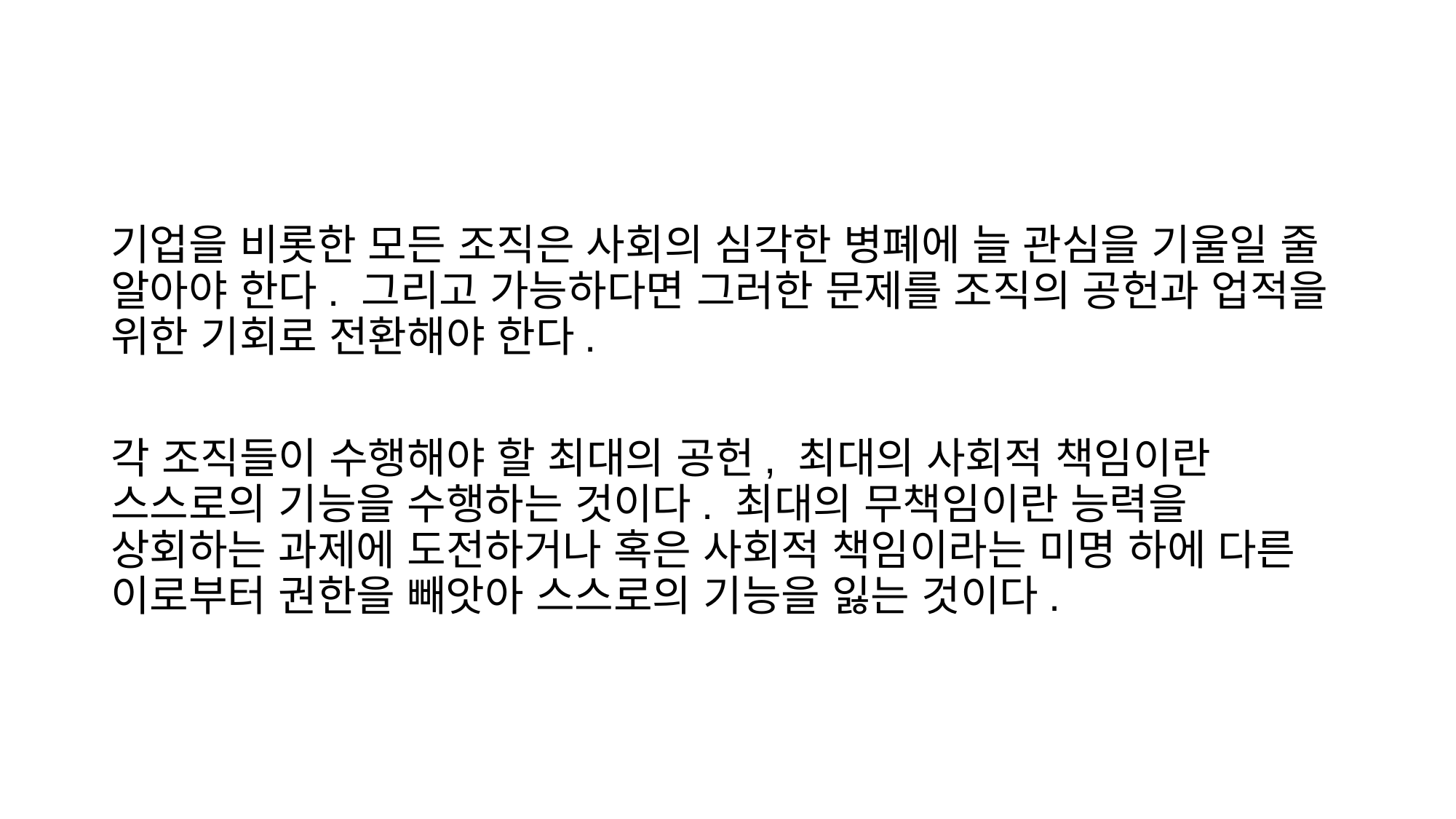

#
기업을 비롯한 모든 조직은 사회의 심각한 병폐에 늘 관심을 기울일 줄 알아야 한다. 그리고 가능하다면 그러한 문제를 조직의 공헌과 업적을 위한 기회로 전환해야 한다.

각 조직들이 수행해야 할 최대의 공헌, 최대의 사회적 책임이란 스스로의 기능을 수행하는 것이다. 최대의 무책임이란 능력을 상회하는 과제에 도전하거나 혹은 사회적 책임이라는 미명 하에 다른 이로부터 권한을 빼앗아 스스로의 기능을 잃는 것이다.